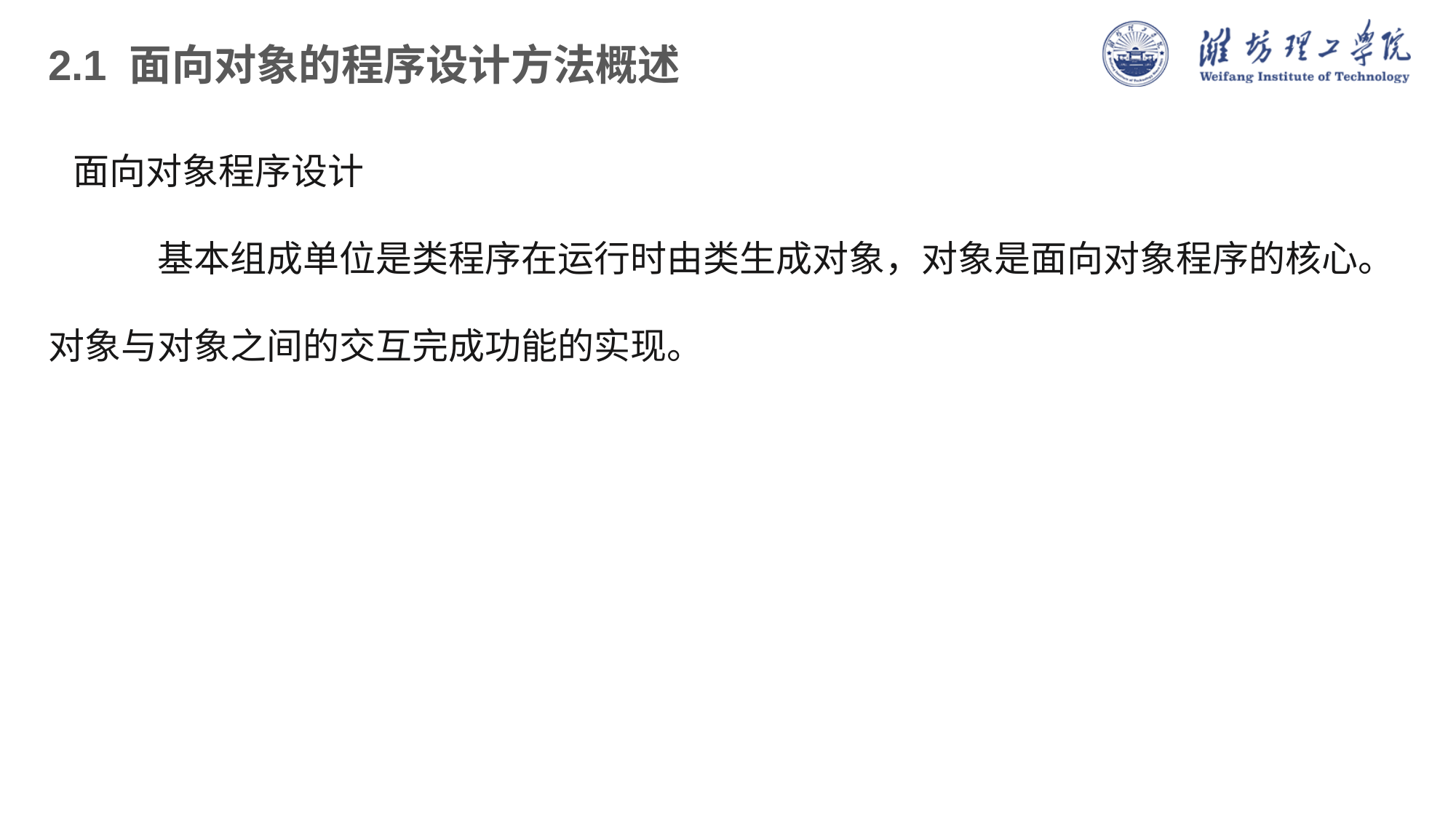

2.1 面向对象的程序设计方法概述
  面向对象程序设计
	基本组成单位是类程序在运行时由类生成对象，对象是面向对象程序的核心。
对象与对象之间的交互完成功能的实现。